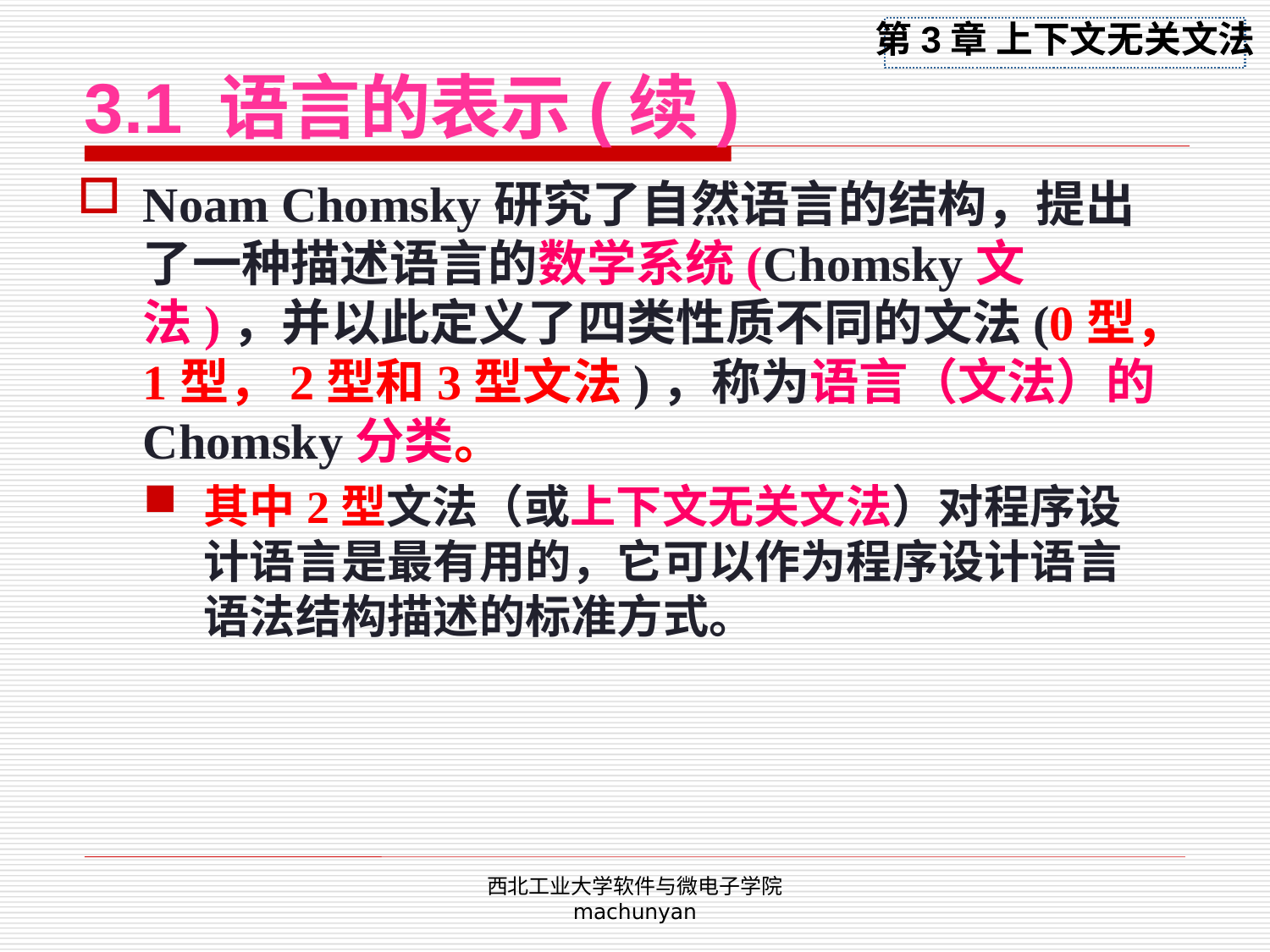

# 3.1 语言的表示(续)
Noam Chomsky研究了自然语言的结构，提出了一种描述语言的数学系统(Chomsky文法)，并以此定义了四类性质不同的文法(0型，1型，2型和3型文法)，称为语言（文法）的Chomsky分类。
其中2型文法（或上下文无关文法）对程序设计语言是最有用的，它可以作为程序设计语言语法结构描述的标准方式。

西北工业大学软件与微电子学院 machunyan
6